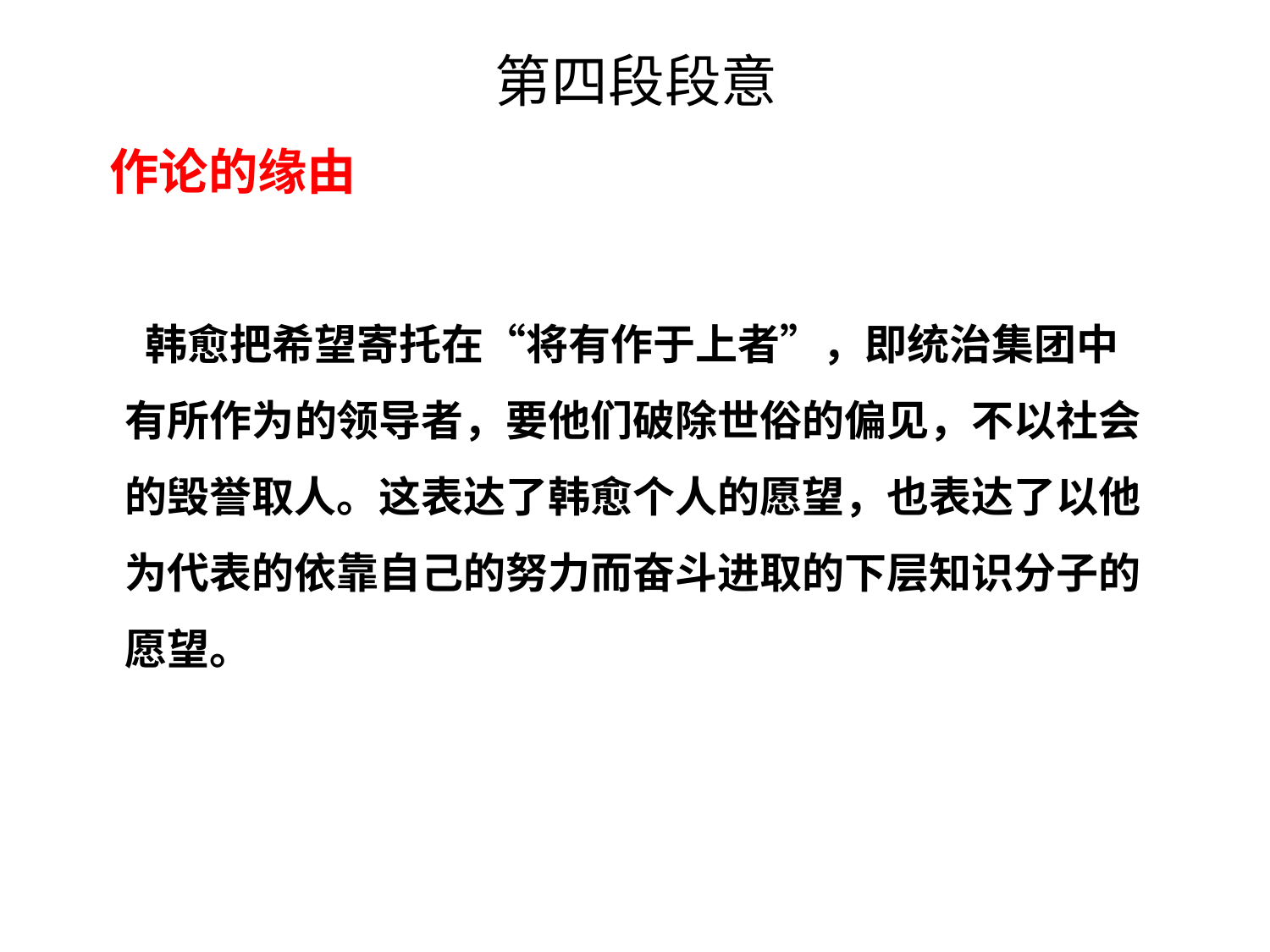

# 第四段段意
作论的缘由
      韩愈把希望寄托在“将有作于上者”，即统治集团中有所作为的领导者，要他们破除世俗的偏见，不以社会的毁誉取人。这表达了韩愈个人的愿望，也表达了以他为代表的依靠自己的努力而奋斗进取的下层知识分子的愿望。